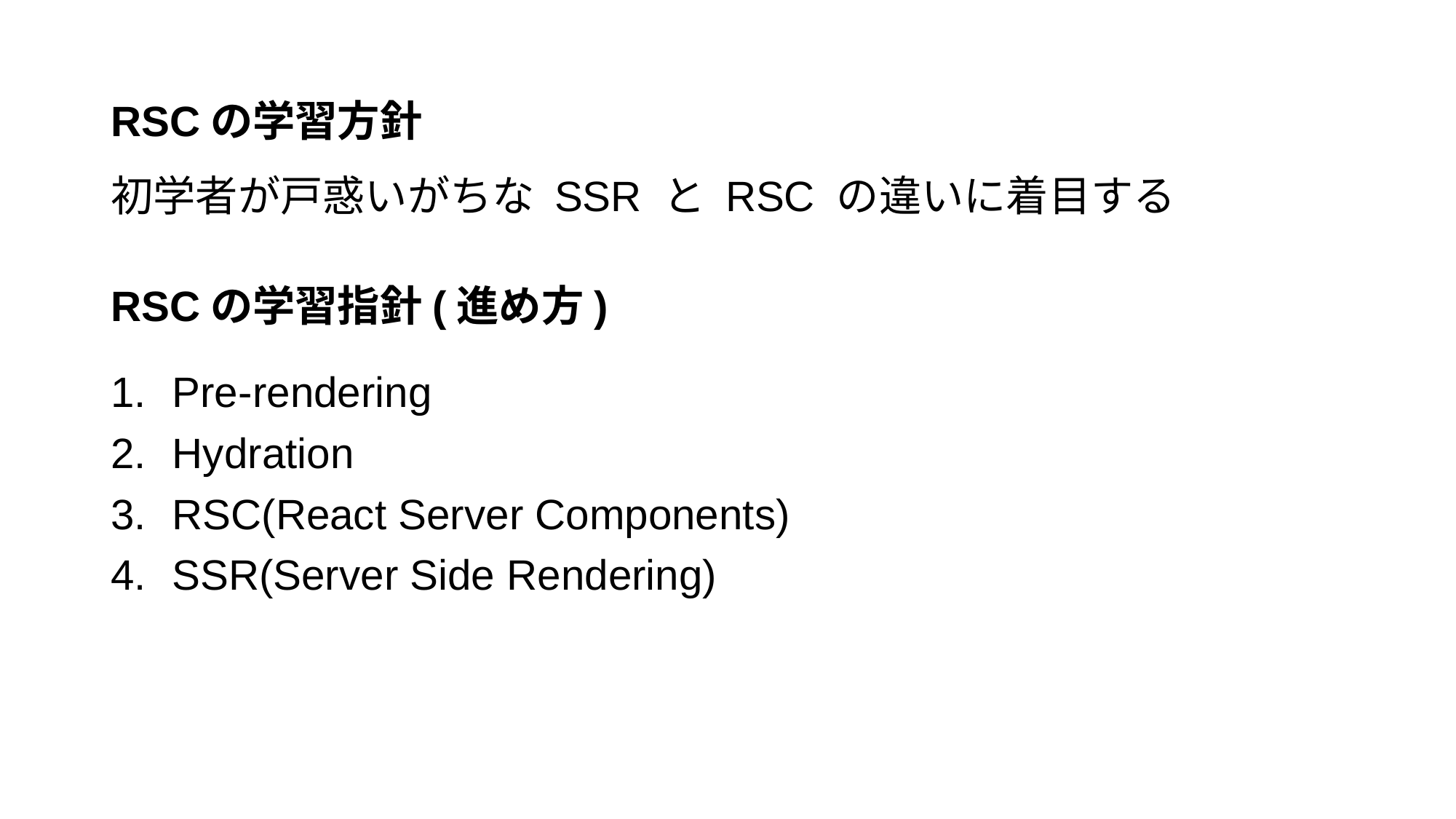

# RSCの学習方針
初学者が戸惑いがちな SSR と RSC の違いに着目する

RSCの学習指針(進め方)

Pre-rendering
Hydration
RSC(React Server Components)
SSR(Server Side Rendering)